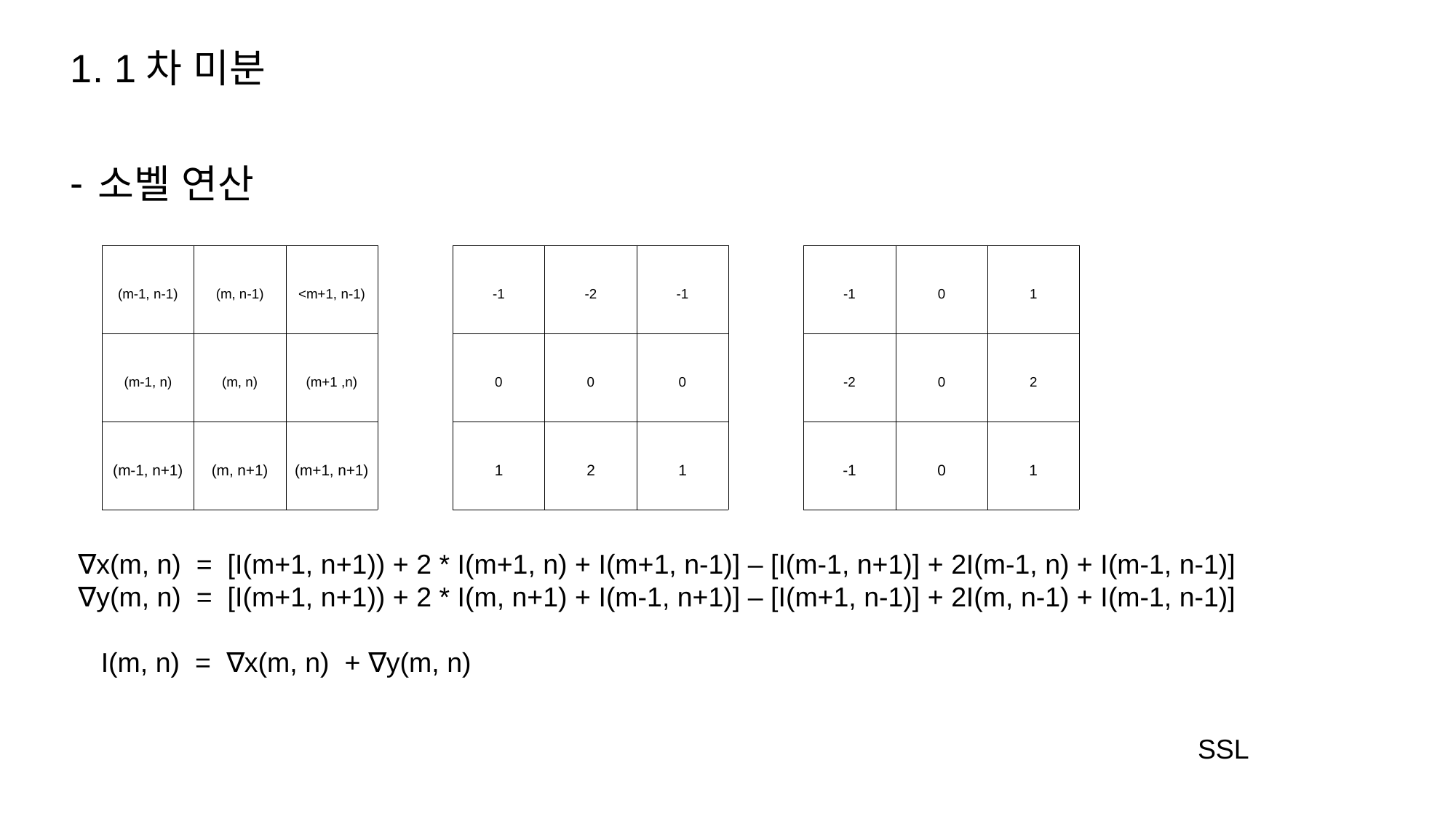

1. 1차 미분

소벨 연산

| (m-1, n-1) | (m, n-1) | <m+1, n-1) |
| --- | --- | --- |
| (m-1, n) | (m, n) | (m+1 ,n) |
| (m-1, n+1) | (m, n+1) | (m+1, n+1) |
| -1 | -2 | -1 |
| --- | --- | --- |
| 0 | 0 | 0 |
| 1 | 2 | 1 |
| -1 | 0 | 1 |
| --- | --- | --- |
| -2 | 0 | 2 |
| -1 | 0 | 1 |

∇x(m, n)  =  [I(m+1, n+1)) + 2 * I(m+1, n) + I(m+1, n-1)] – [I(m-1, n+1)] + 2I(m-1, n) + I(m-1, n-1)]
∇y(m, n)  =  [I(m+1, n+1)) + 2 * I(m, n+1) + I(m-1, n+1)] – [I(m+1, n-1)] + 2I(m, n-1) + I(m-1, n-1)]

   I(m, n)  =  ∇x(m, n)  + ∇y(m, n)